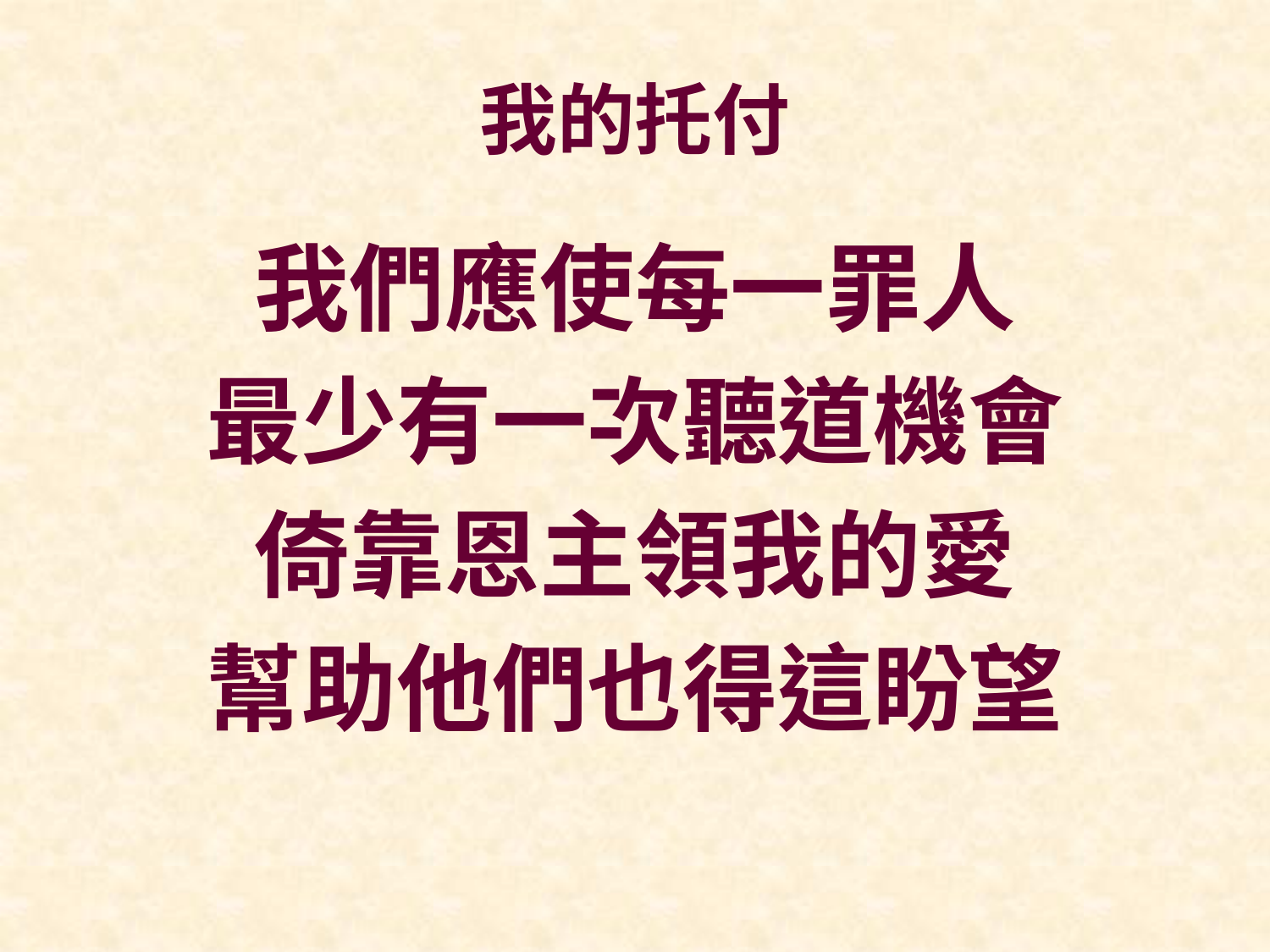

# 我的托付
我們應使每一罪人
最少有一次聽道機會
倚靠恩主領我的愛
幫助他們也得這盼望